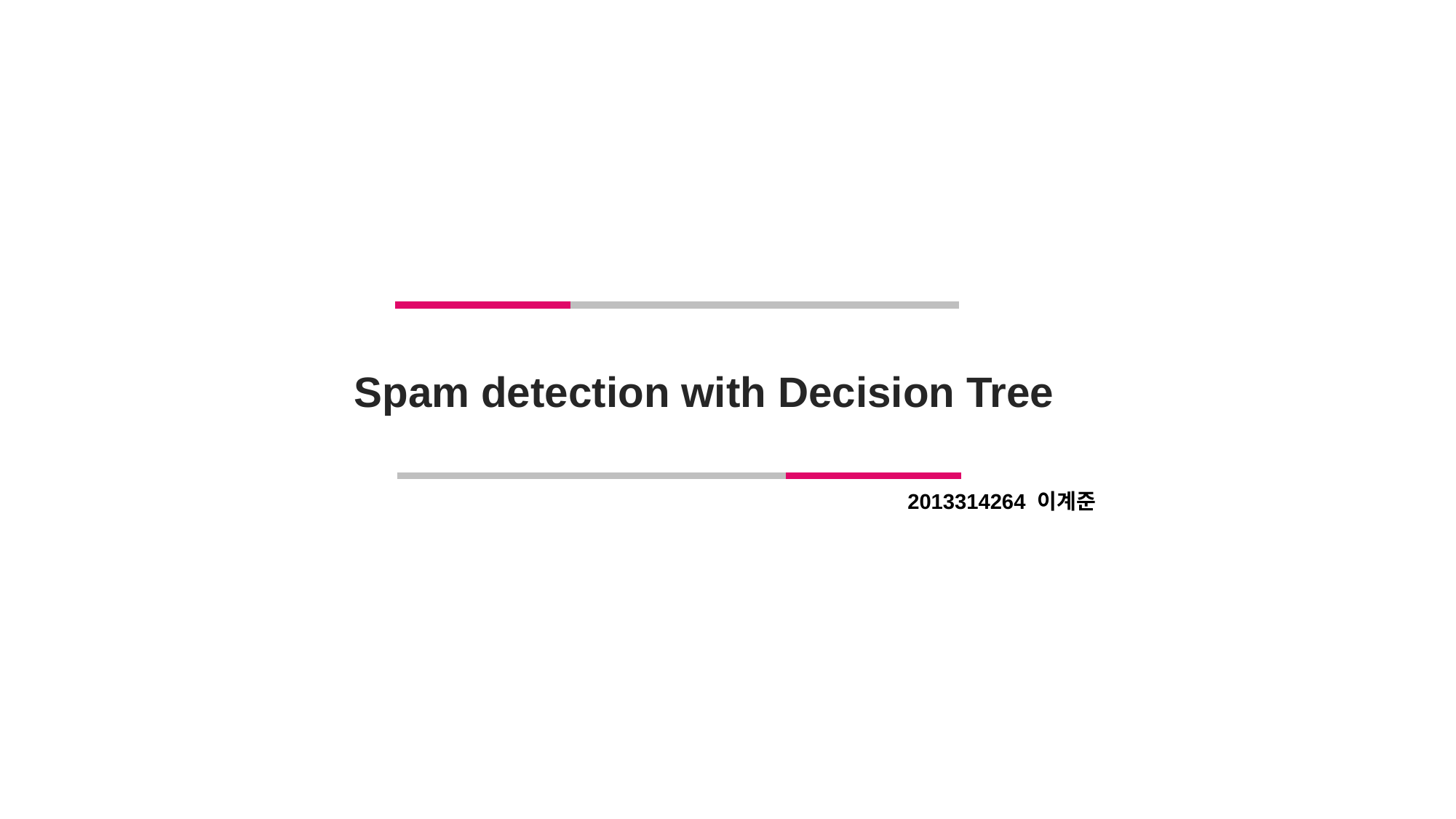

Spam detection with Decision Tree
2013314264 이계준